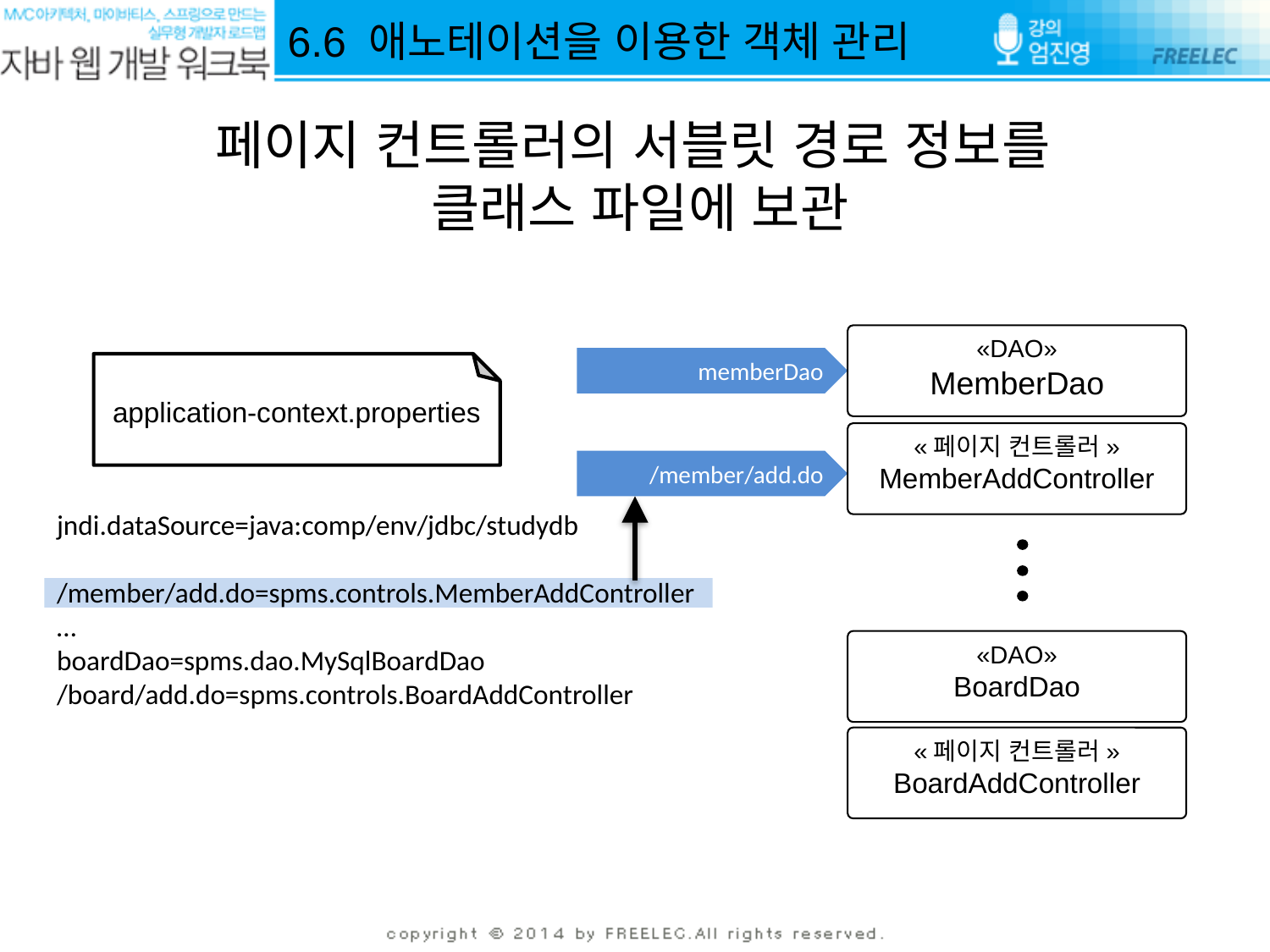

6.6 애노테이션을 이용한 객체 관리
페이지 컨트롤러의 서블릿 경로 정보를
클래스 파일에 보관
«DAO»
MemberDao
memberDao

application-context.properties
«페이지 컨트롤러»
MemberAddController
/member/add.do
jndi.dataSource=java:comp/env/jdbc/studydb

/member/add.do=spms.controls.MemberAddController
…
boardDao=spms.dao.MySqlBoardDao
/board/add.do=spms.controls.BoardAddController

«DAO»
BoardDao
«페이지 컨트롤러»
BoardAddController